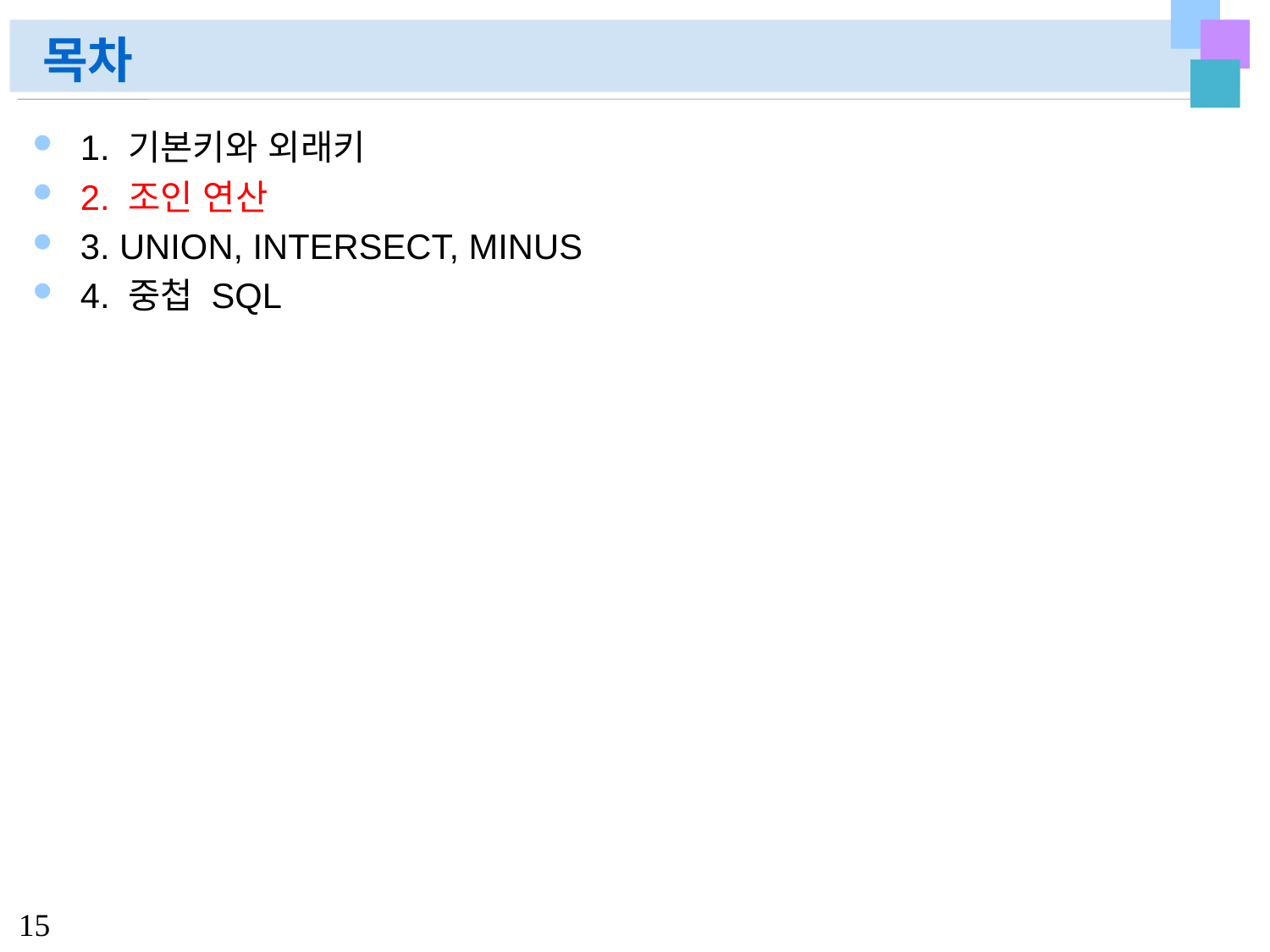

# 목차
1. 기본키와 외래키
2. 조인 연산
3. UNION, INTERSECT, MINUS
4. 중첩 SQL